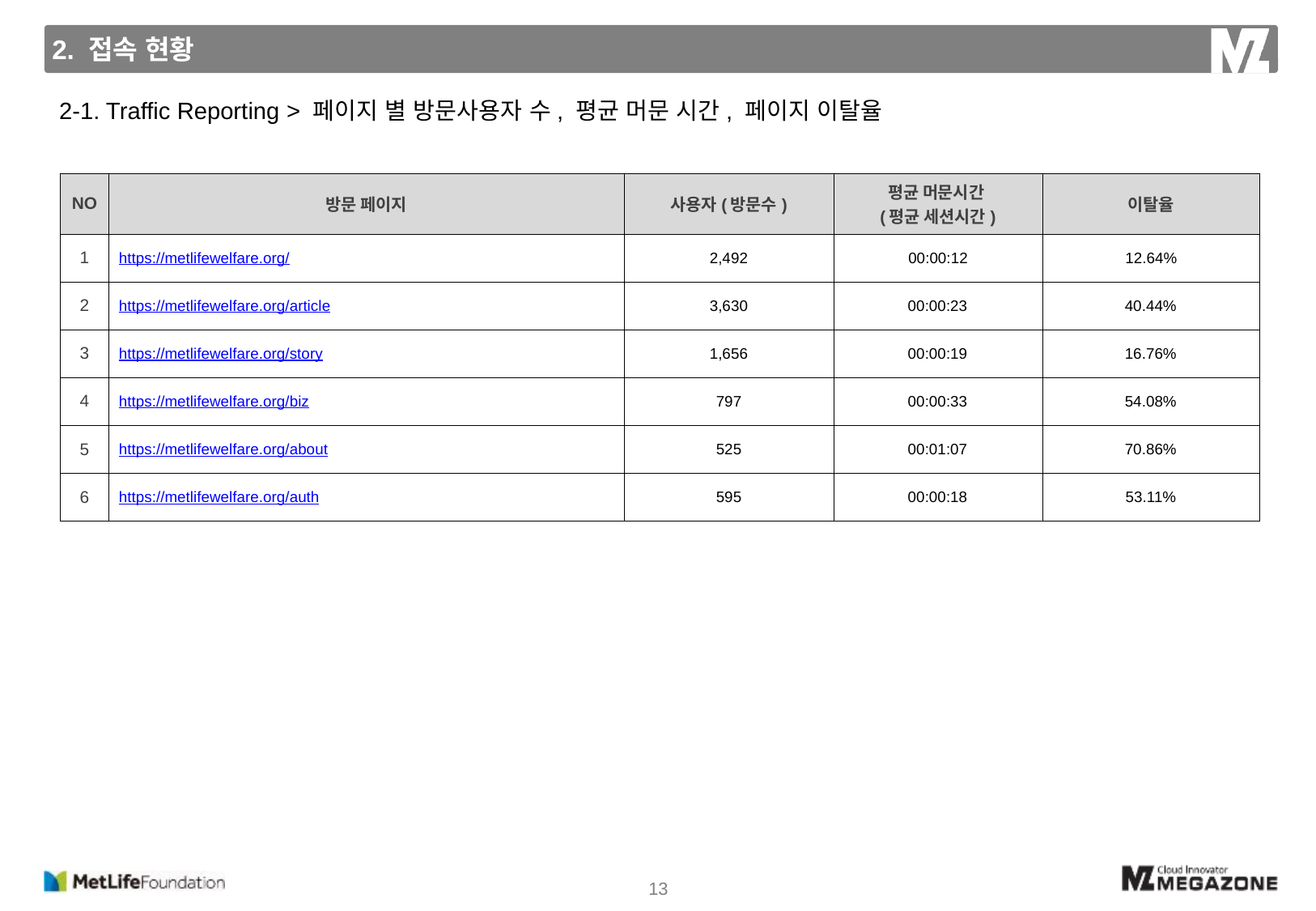

2. 접속 현황
2-1. Traffic Reporting > 페이지 별 방문사용자 수, 평균 머문 시간, 페이지 이탈율

| NO | 방문 페이지 | 사용자(방문수) | 평균 머문시간 (평균 세션시간) | 이탈율 |
| --- | --- | --- | --- | --- |
| 1 | https://metlifewelfare.org/ | 2,492 | 00:00:12 | 12.64% |
| 2 | https://metlifewelfare.org/article | 3,630 | 00:00:23 | 40.44% |
| 3 | https://metlifewelfare.org/story | 1,656 | 00:00:19 | 16.76% |
| 4 | https://metlifewelfare.org/biz | 797 | 00:00:33 | 54.08% |
| 5 | https://metlifewelfare.org/about | 525 | 00:01:07 | 70.86% |
| 6 | https://metlifewelfare.org/auth | 595 | 00:00:18 | 53.11% |
13